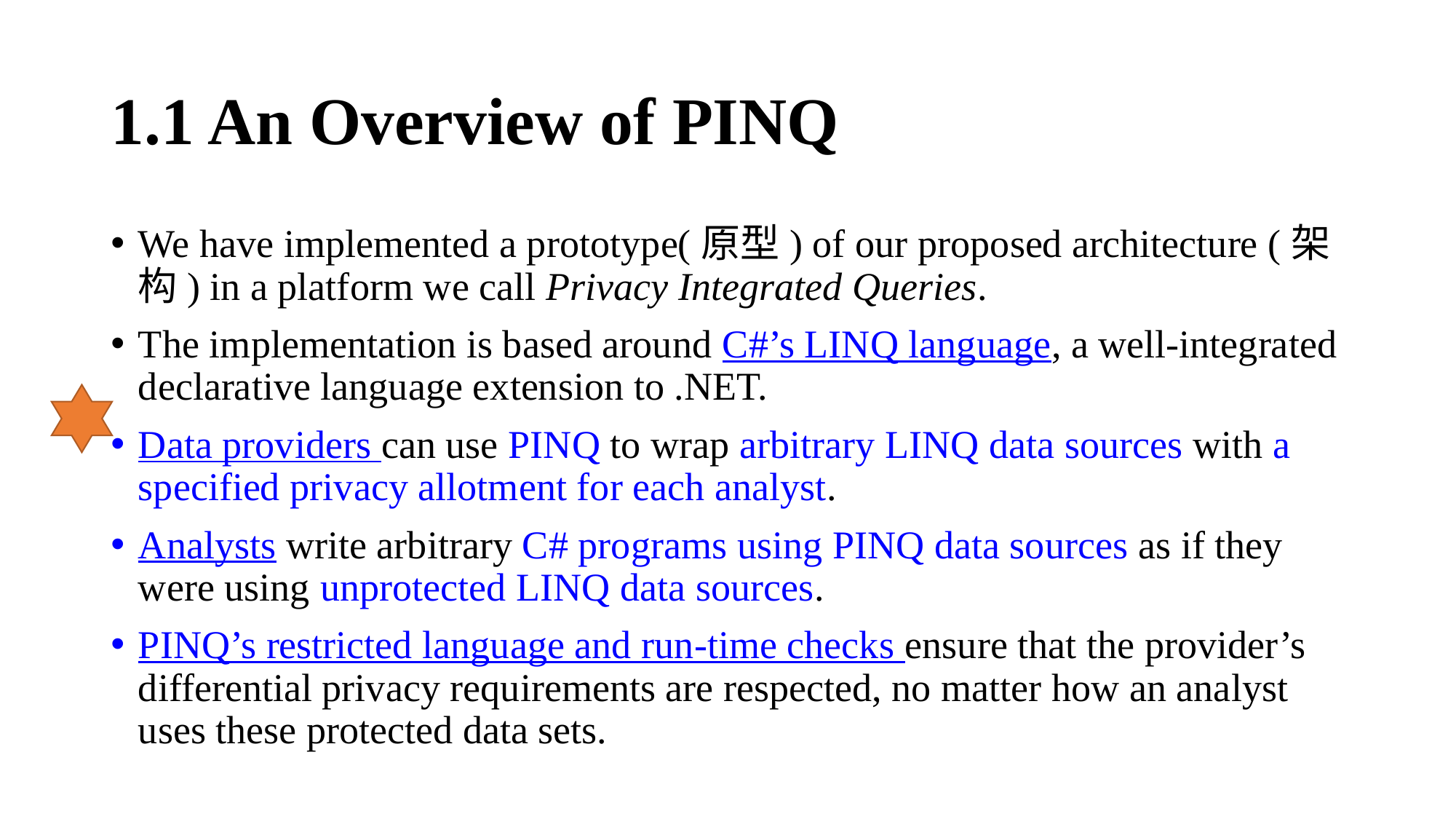

# 1.1 An Overview of PINQ
We have implemented a prototype(原型) of our proposed architecture (架构) in a platform we call Privacy Integrated Queries.
The implementation is based around C#’s LINQ language, a well-integrated declarative language extension to .NET.
Data providers can use PINQ to wrap arbitrary LINQ data sources with a specified privacy allotment for each analyst.
Analysts write arbitrary C# programs using PINQ data sources as if they were using unprotected LINQ data sources.
PINQ’s restricted language and run-time checks ensure that the provider’s differential privacy requirements are respected, no matter how an analyst uses these protected data sets.